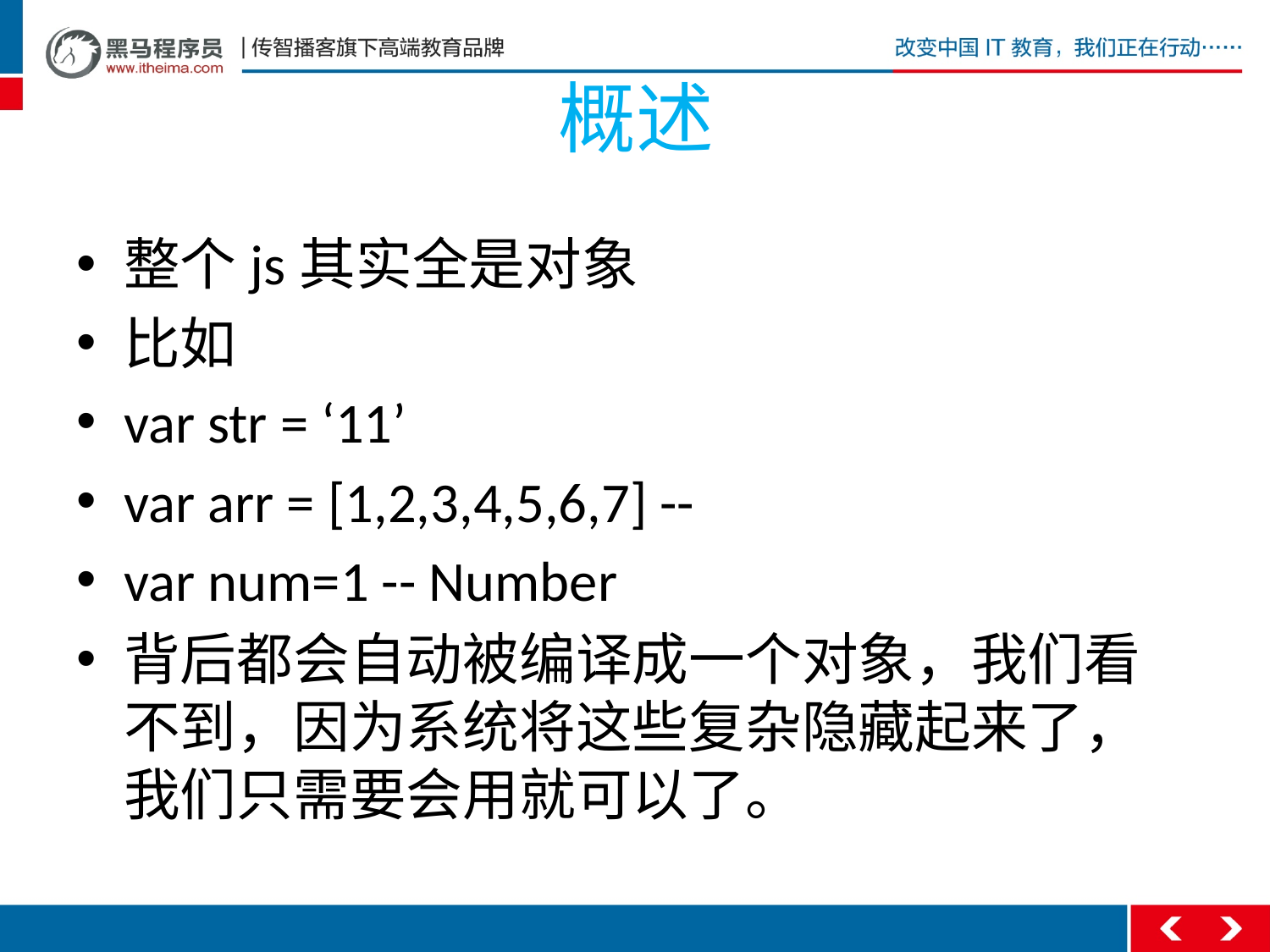

# 概述
整个js其实全是对象
比如
var str = ‘11’
var arr = [1,2,3,4,5,6,7] --
var num=1 -- Number
背后都会自动被编译成一个对象，我们看不到，因为系统将这些复杂隐藏起来了，我们只需要会用就可以了。